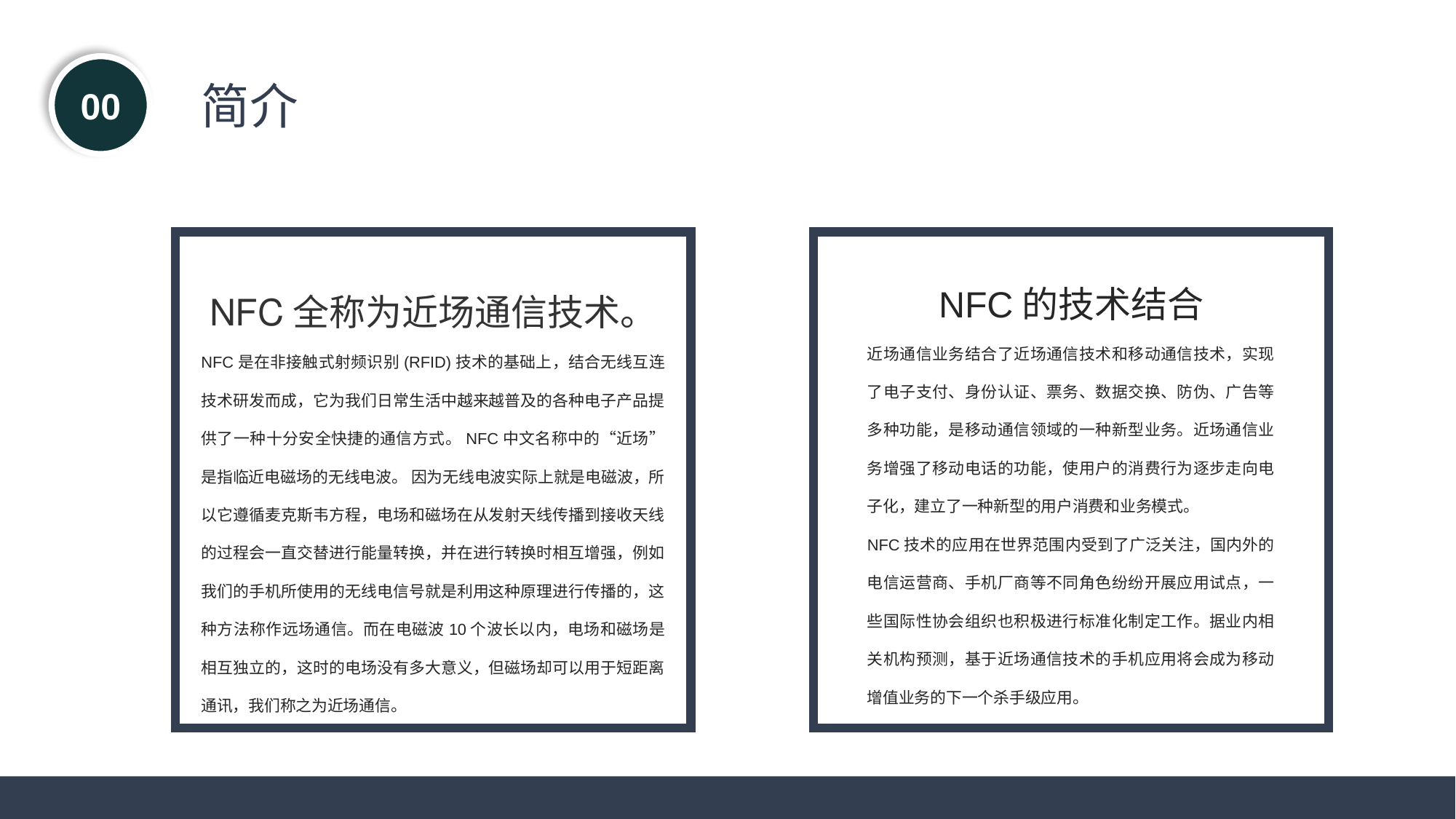

00
简介

NFC的技术结合
近场通信业务结合了近场通信技术和移动通信技术，实现了电子支付、身份认证、票务、数据交换、防伪、广告等多种功能，是移动通信领域的一种新型业务。近场通信业务增强了移动电话的功能，使用户的消费行为逐步走向电子化，建立了一种新型的用户消费和业务模式。
NFC技术的应用在世界范围内受到了广泛关注，国内外的电信运营商、手机厂商等不同角色纷纷开展应用试点，一些国际性协会组织也积极进行标准化制定工作。据业内相关机构预测，基于近场通信技术的手机应用将会成为移动增值业务的下一个杀手级应用。
NFC全称为近场通信技术。
NFC是在非接触式射频识别(RFID)技术的基础上，结合无线互连技术研发而成，它为我们日常生活中越来越普及的各种电子产品提供了一种十分安全快捷的通信方式。NFC中文名称中的“近场”是指临近电磁场的无线电波。 因为无线电波实际上就是电磁波，所以它遵循麦克斯韦方程，电场和磁场在从发射天线传播到接收天线的过程会一直交替进行能量转换，并在进行转换时相互增强，例如我们的手机所使用的无线电信号就是利用这种原理进行传播的，这种方法称作远场通信。而在电磁波10个波长以内，电场和磁场是相互独立的，这时的电场没有多大意义，但磁场却可以用于短距离通讯，我们称之为近场通信。